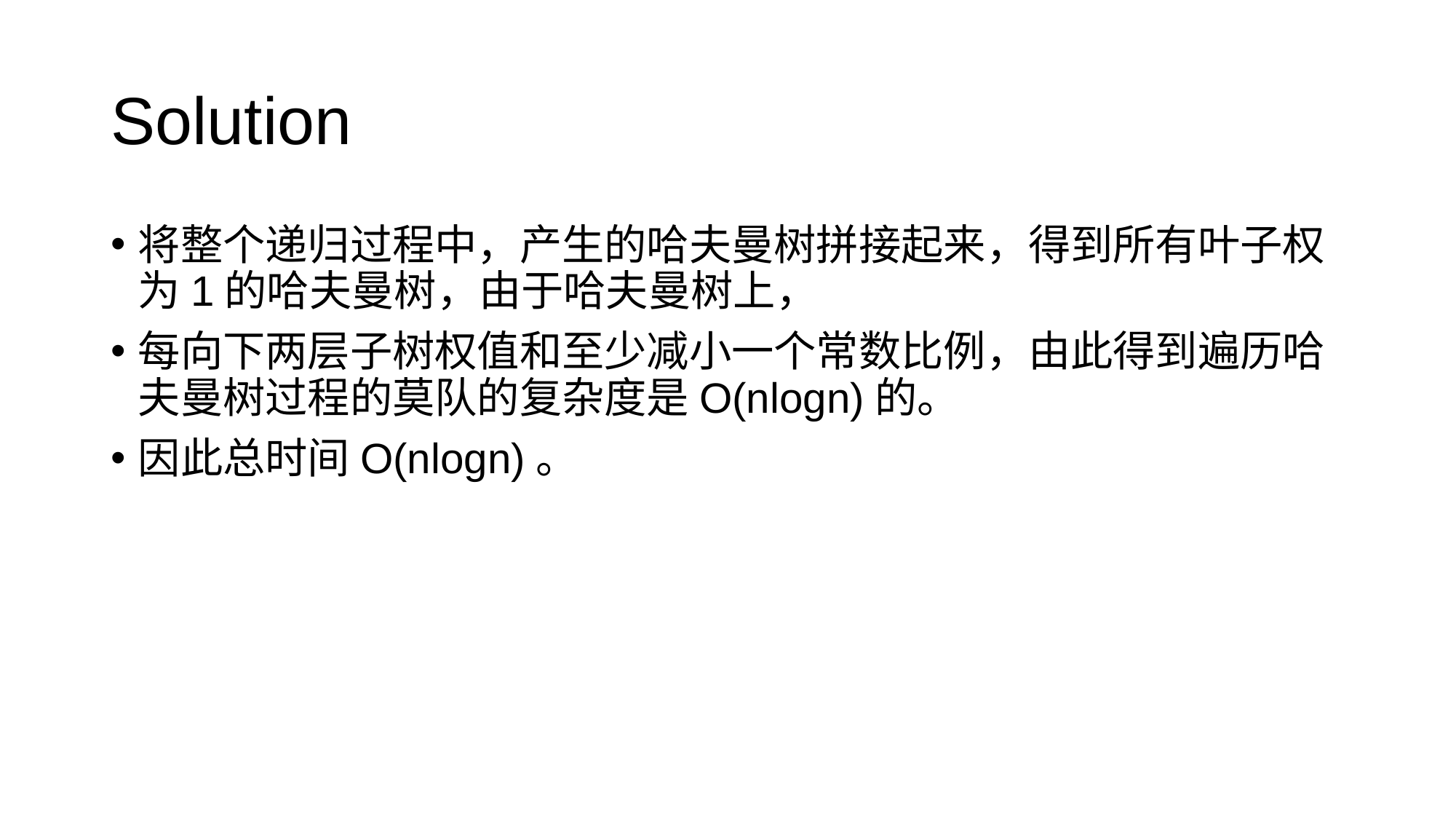

# Solution
将整个递归过程中，产生的哈夫曼树拼接起来，得到所有叶子权为1的哈夫曼树，由于哈夫曼树上，
每向下两层子树权值和至少减小一个常数比例，由此得到遍历哈夫曼树过程的莫队的复杂度是O(nlogn)的。
因此总时间O(nlogn)。